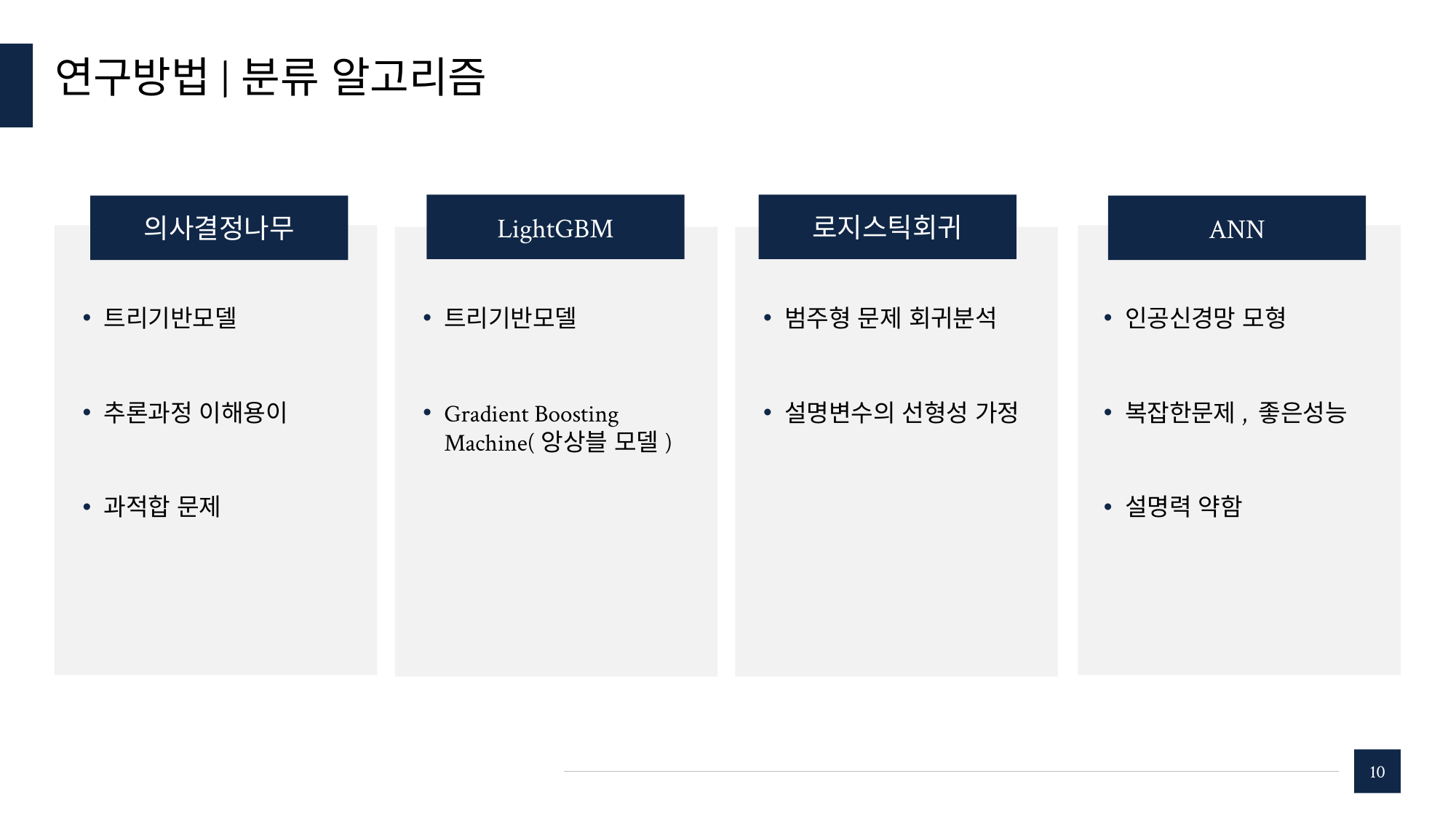

# 연구방법|분류 알고리즘

LightGBM
로지스틱회귀
의사결정나무
ANN

트리기반모델

추론과정 이해용이

과적합 문제

트리기반모델

Gradient Boosting Machine(앙상블 모델)

범주형 문제 회귀분석

설명변수의 선형성 가정
인공신경망 모형

복잡한문제, 좋은성능

설명력 약함

10